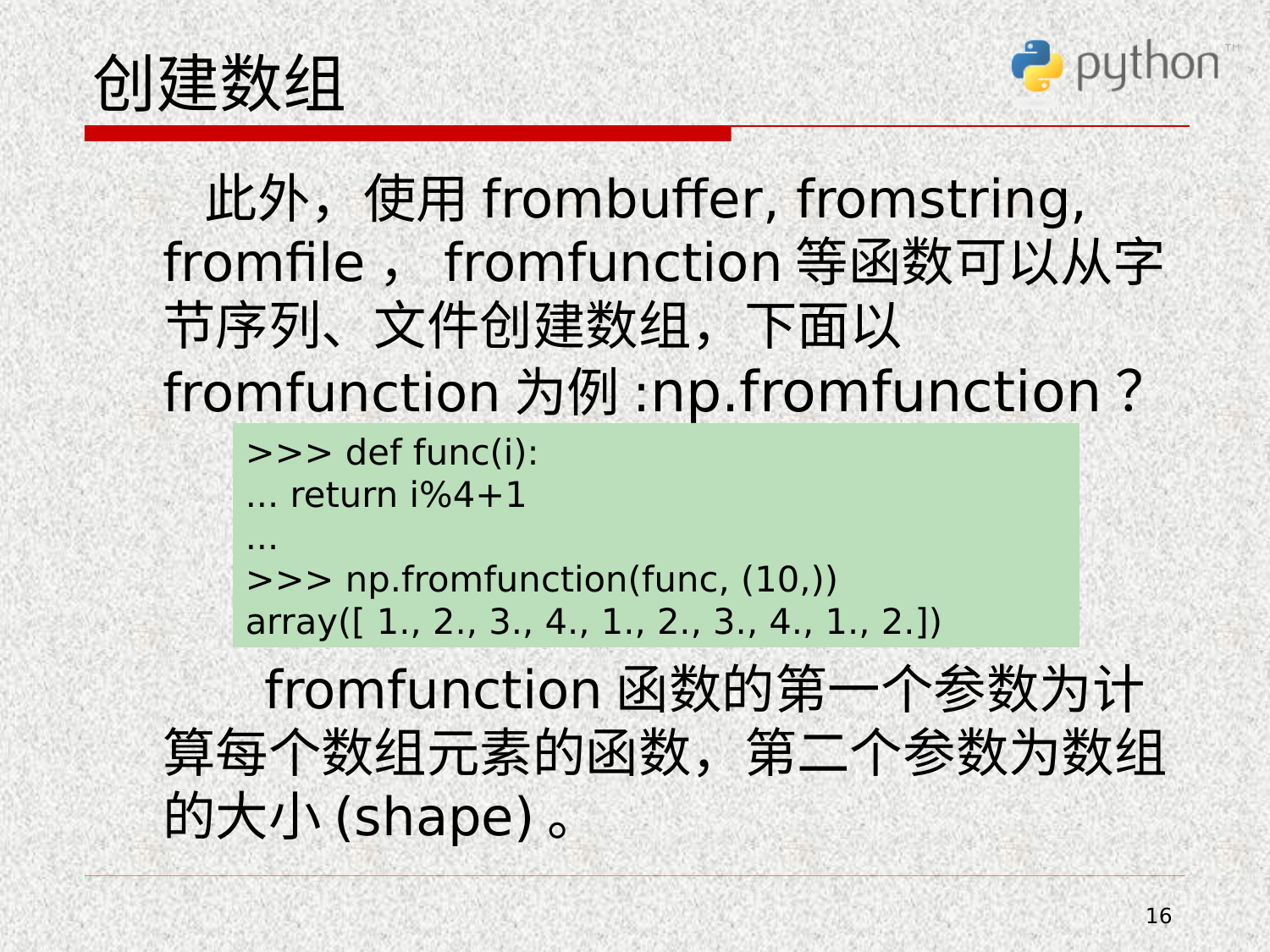

# 创建数组
        此外，使用frombuffer, fromstring, fromfile，fromfunction等函数可以从字节序列、文件创建数组，下面以fromfunction为例:np.fromfunction？

          fromfunction函数的第一个参数为计算每个数组元素的函数，第二个参数为数组的大小(shape)。
>>> def func(i):
... return i%4+1
...
>>> np.fromfunction(func, (10,))
array([ 1., 2., 3., 4., 1., 2., 3., 4., 1., 2.])
16